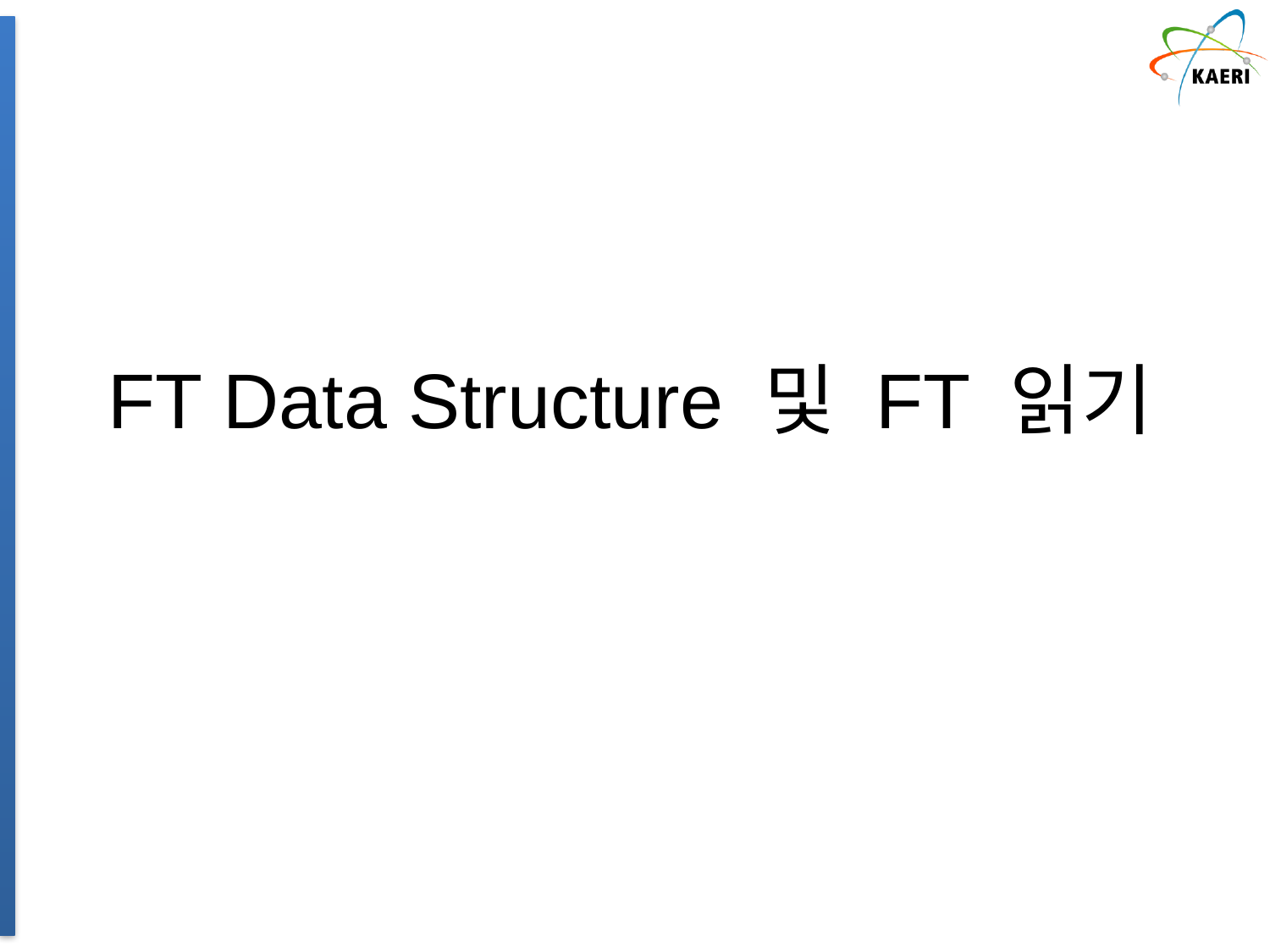

# FT Data Structure 및 FT 읽기